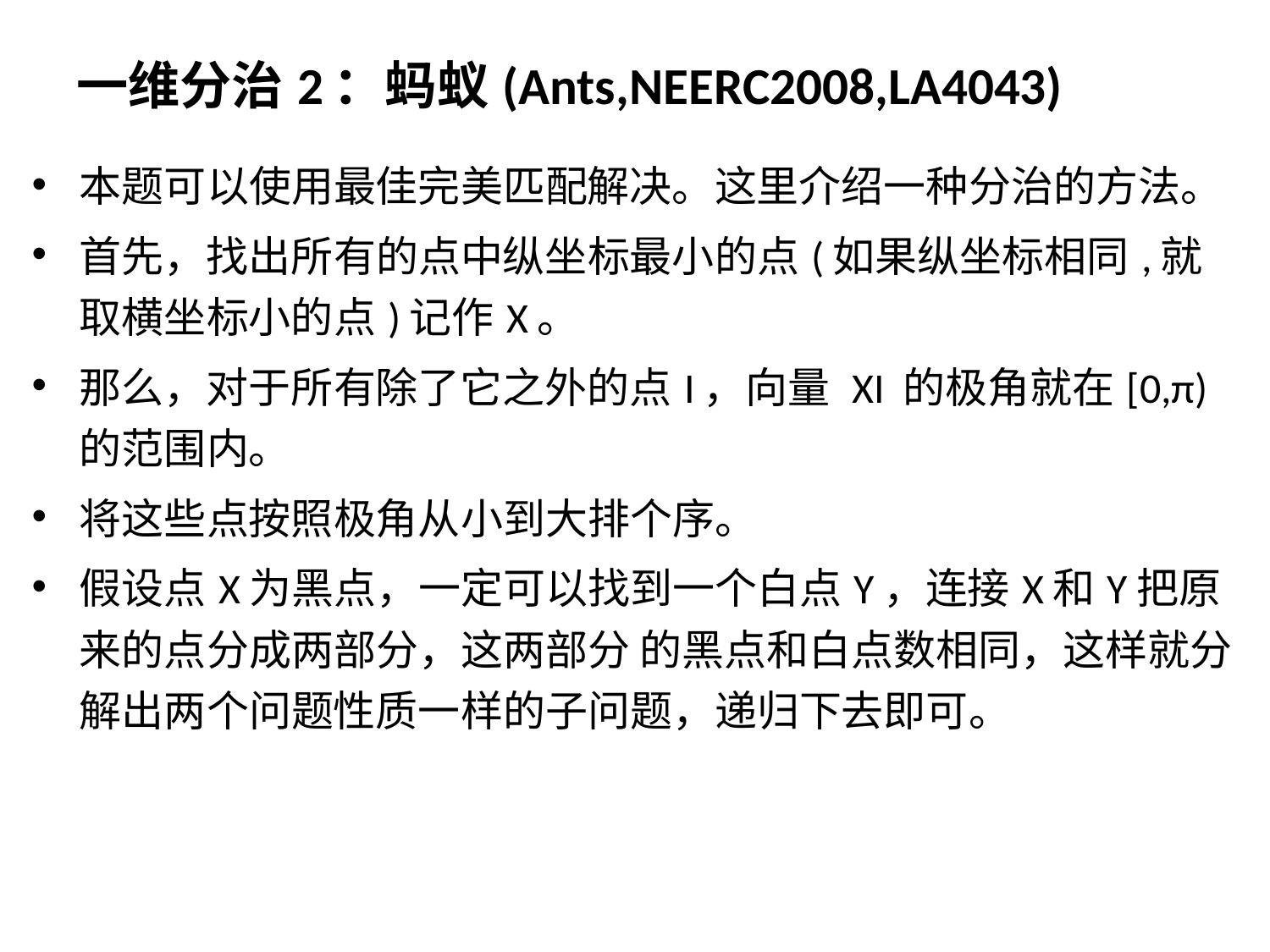

# 一维分治2：蚂蚁(Ants,NEERC2008,LA4043)
本题可以使用最佳完美匹配解决。这里介绍一种分治的方法。
首先，找出所有的点中纵坐标最小的点(如果纵坐标相同,就取横坐标小的点)记作X。
那么，对于所有除了它之外的点I，向量 XI 的极角就在[0,π)的范围内。
将这些点按照极角从小到大排个序。
假设点X为黑点，一定可以找到一个白点Y，连接X和Y把原来的点分成两部分，这两部分 的黑点和白点数相同，这样就分解出两个问题性质一样的子问题，递归下去即可。
34